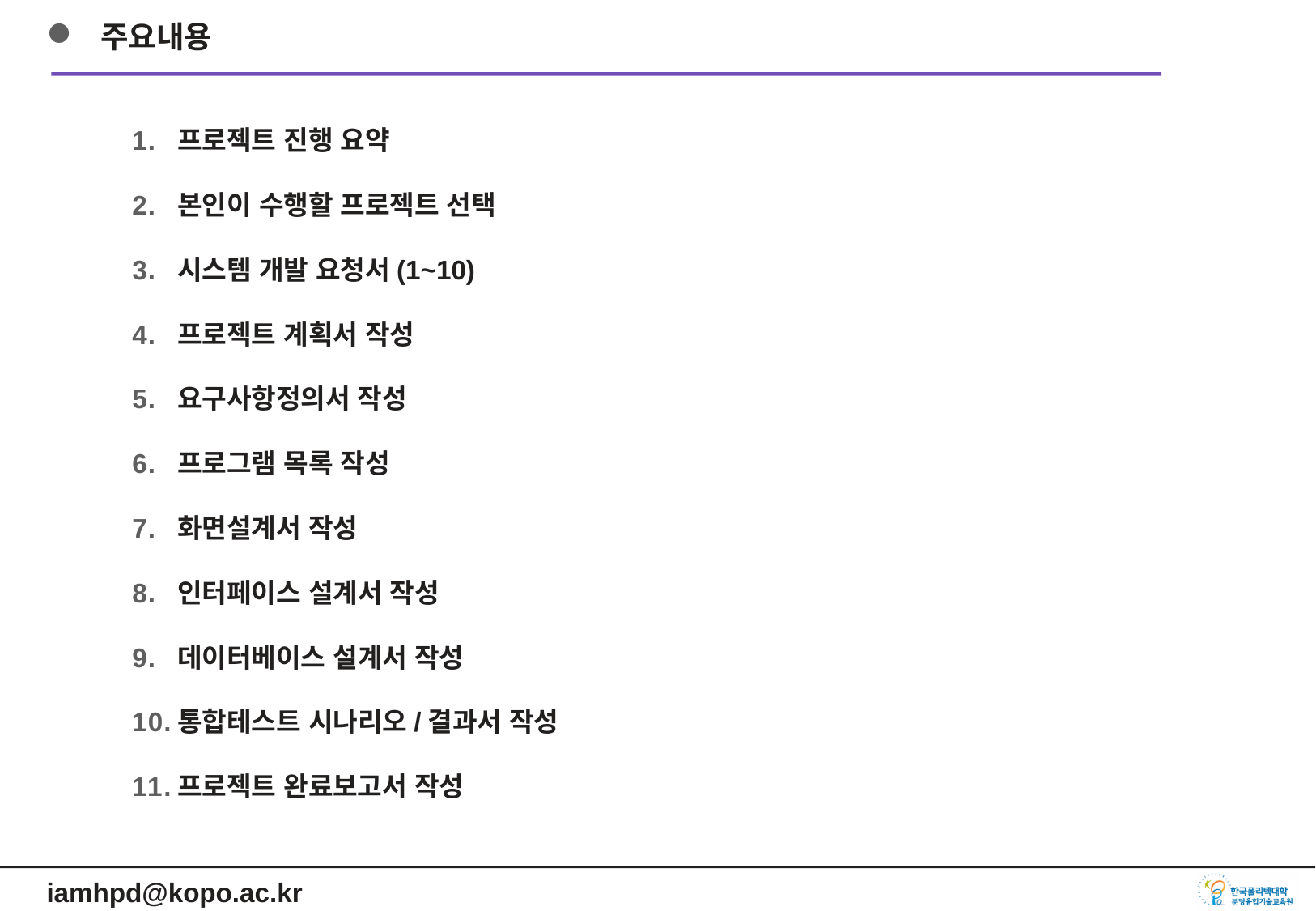

주요내용
프로젝트 진행 요약

본인이 수행할 프로젝트 선택

시스템 개발 요청서(1~10)

프로젝트 계획서 작성

요구사항정의서 작성

프로그램 목록 작성

화면설계서 작성

인터페이스 설계서 작성

데이터베이스 설계서 작성

통합테스트 시나리오/결과서 작성

프로젝트 완료보고서 작성